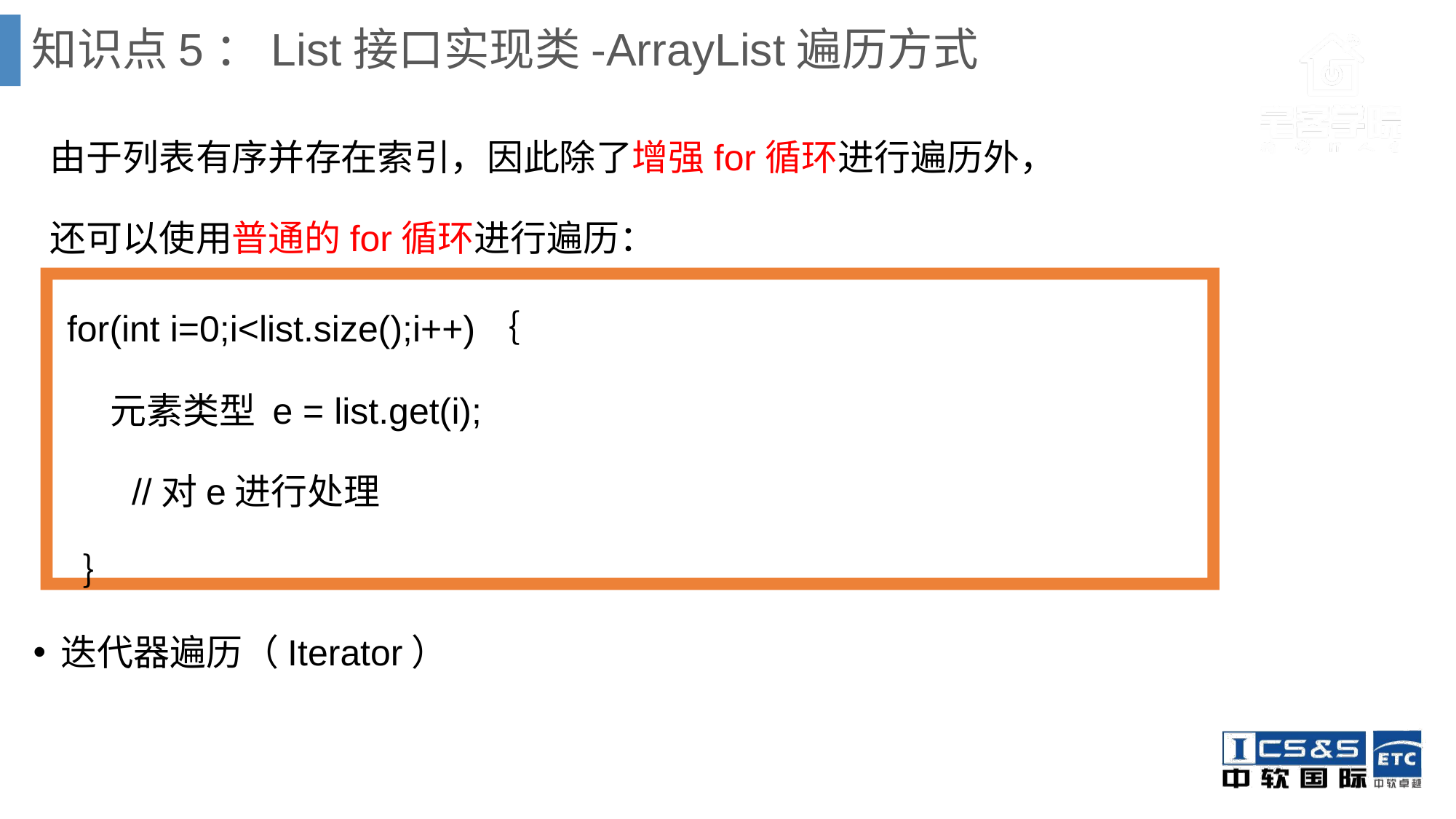

# 知识点5：List接口实现类-ArrayList遍历方式
 由于列表有序并存在索引，因此除了增强for循环进行遍历外，
 还可以使用普通的for循环进行遍历：
   for(int i=0;i<list.size();i++)｛
	     元素类型 e = list.get(i);
	       //对e进行处理
     ｝
迭代器遍历（Iterator）